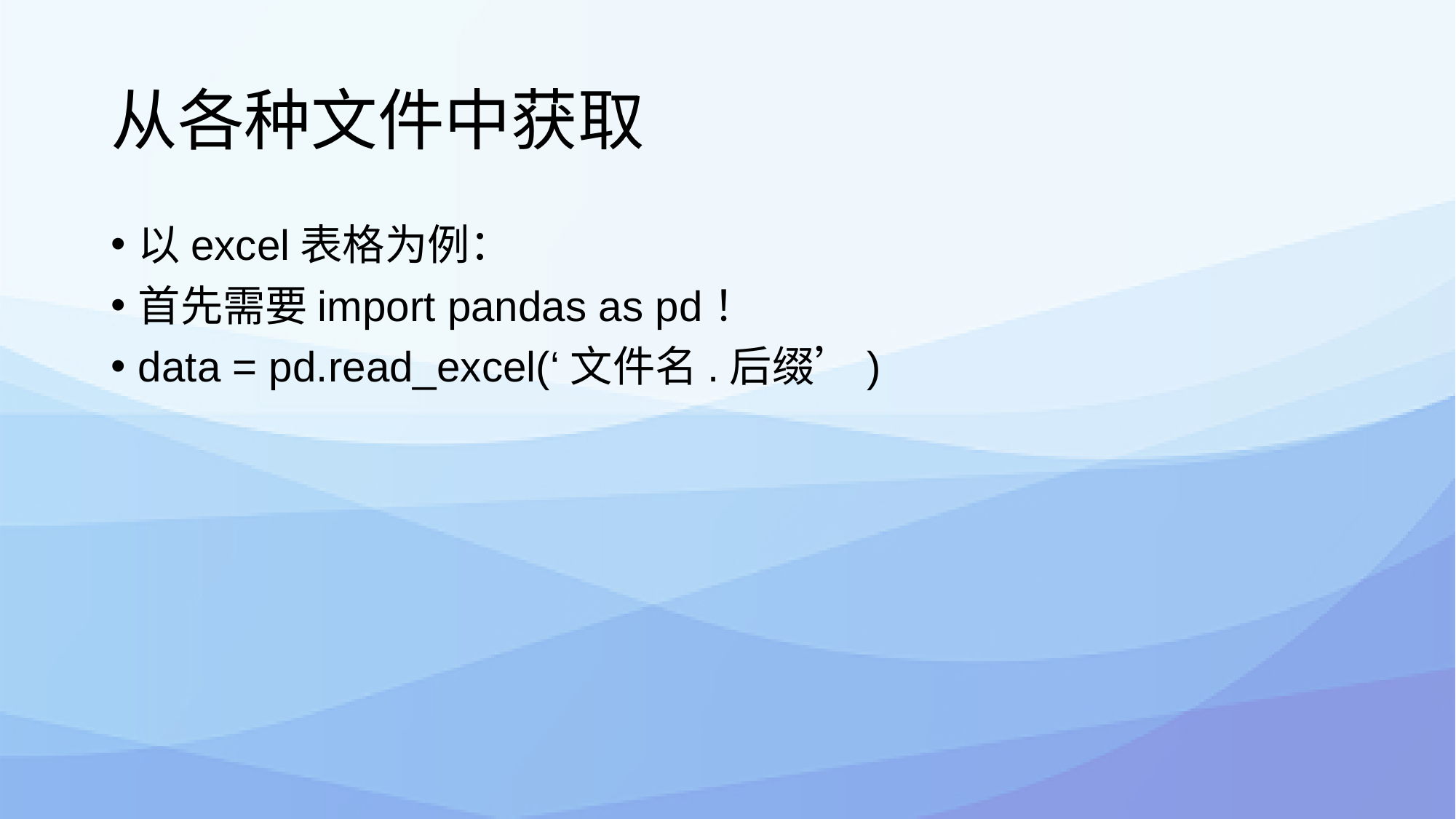

# 从各种文件中获取
以excel表格为例：
首先需要import pandas as pd！
data = pd.read_excel(‘文件名.后缀’)